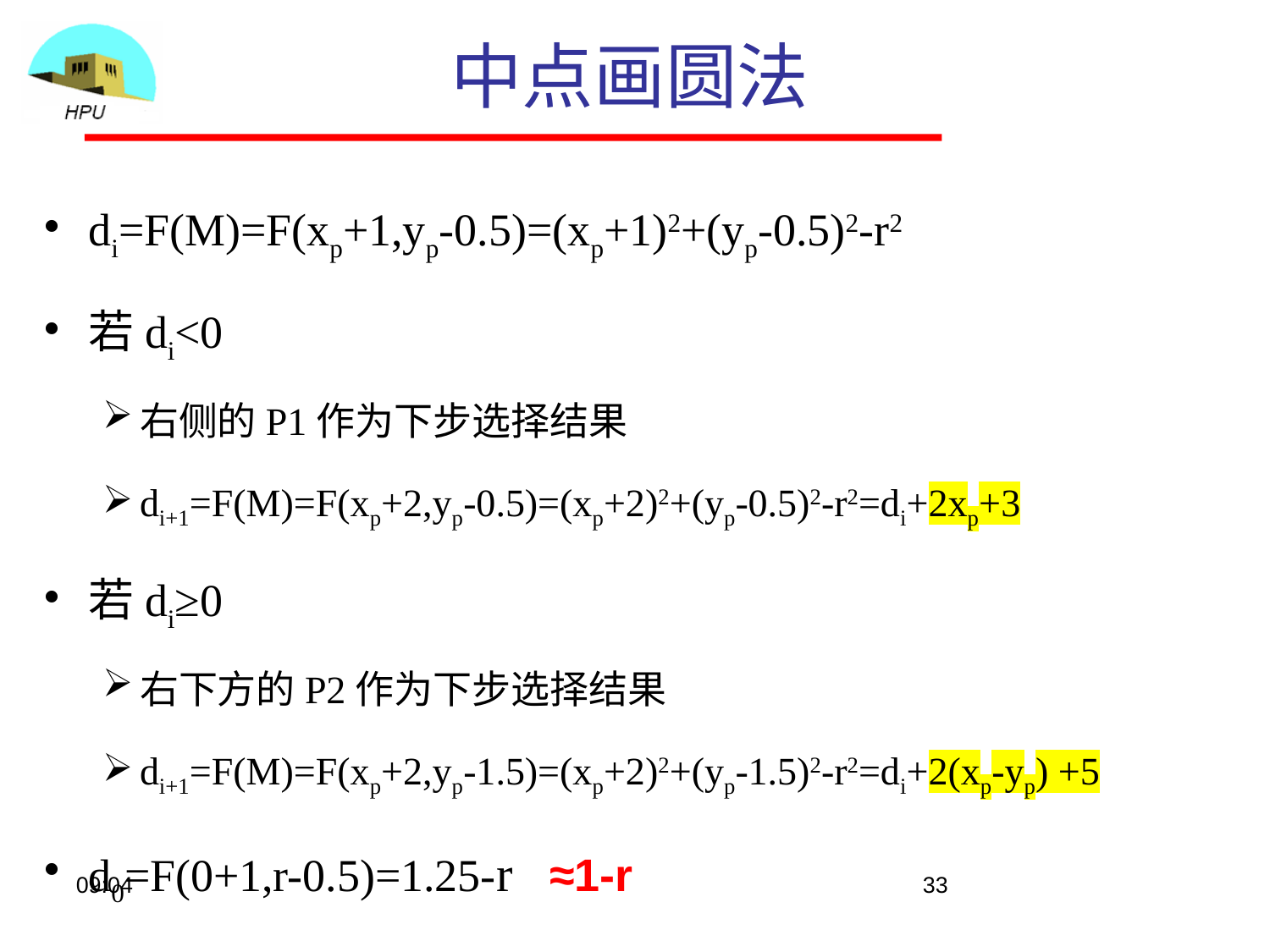

# 中点画圆法
di=F(M)=F(xp+1,yp-0.5)=(xp+1)2+(yp-0.5)2-r2
若di<0
右侧的P1作为下步选择结果
di+1=F(M)=F(xp+2,yp-0.5)=(xp+2)2+(yp-0.5)2-r2=di+2xp+3
若di≥0
右下方的P2作为下步选择结果
di+1=F(M)=F(xp+2,yp-1.5)=(xp+2)2+(yp-1.5)2-r2=di+2(xp-yp) +5
d0=F(0+1,r-0.5)=1.25-r   ≈1-r
09:04
33